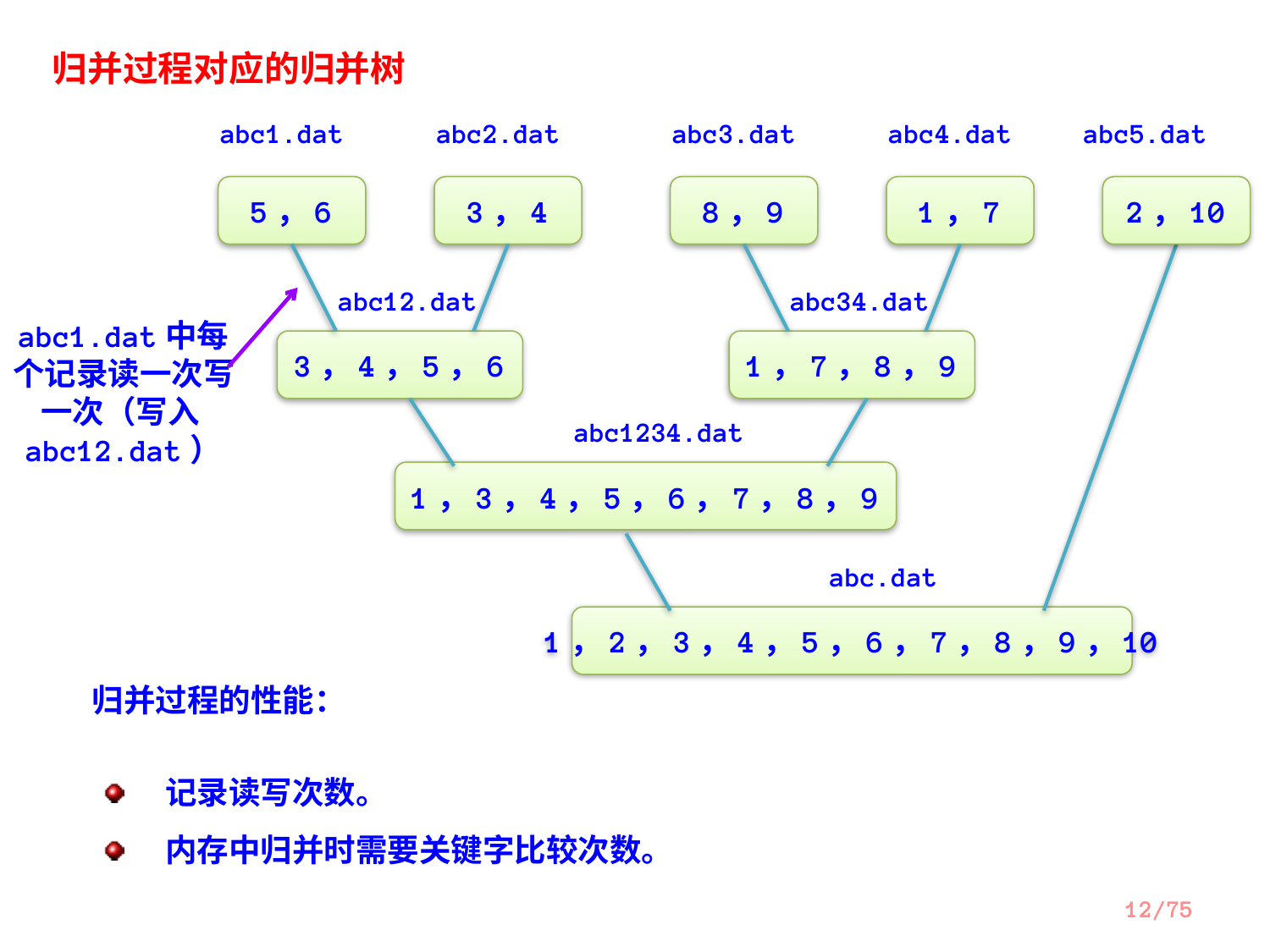

归并过程对应的归并树
abc1.dat
abc2.dat
abc3.dat
abc4.dat
abc5.dat
5，6
3，4
8，9
1，7
2，10
abc12.dat
abc34.dat
3，4，5，6
1，7，8，9
abc1234.dat
1，3，4，5，6，7，8，9
abc.dat
1，2，3，4，5，6，7，8，9，10
abc1.dat中每个记录读一次写一次（写入abc12.dat）
归并过程的性能：
记录读写次数。
内存中归并时需要关键字比较次数。
12/75